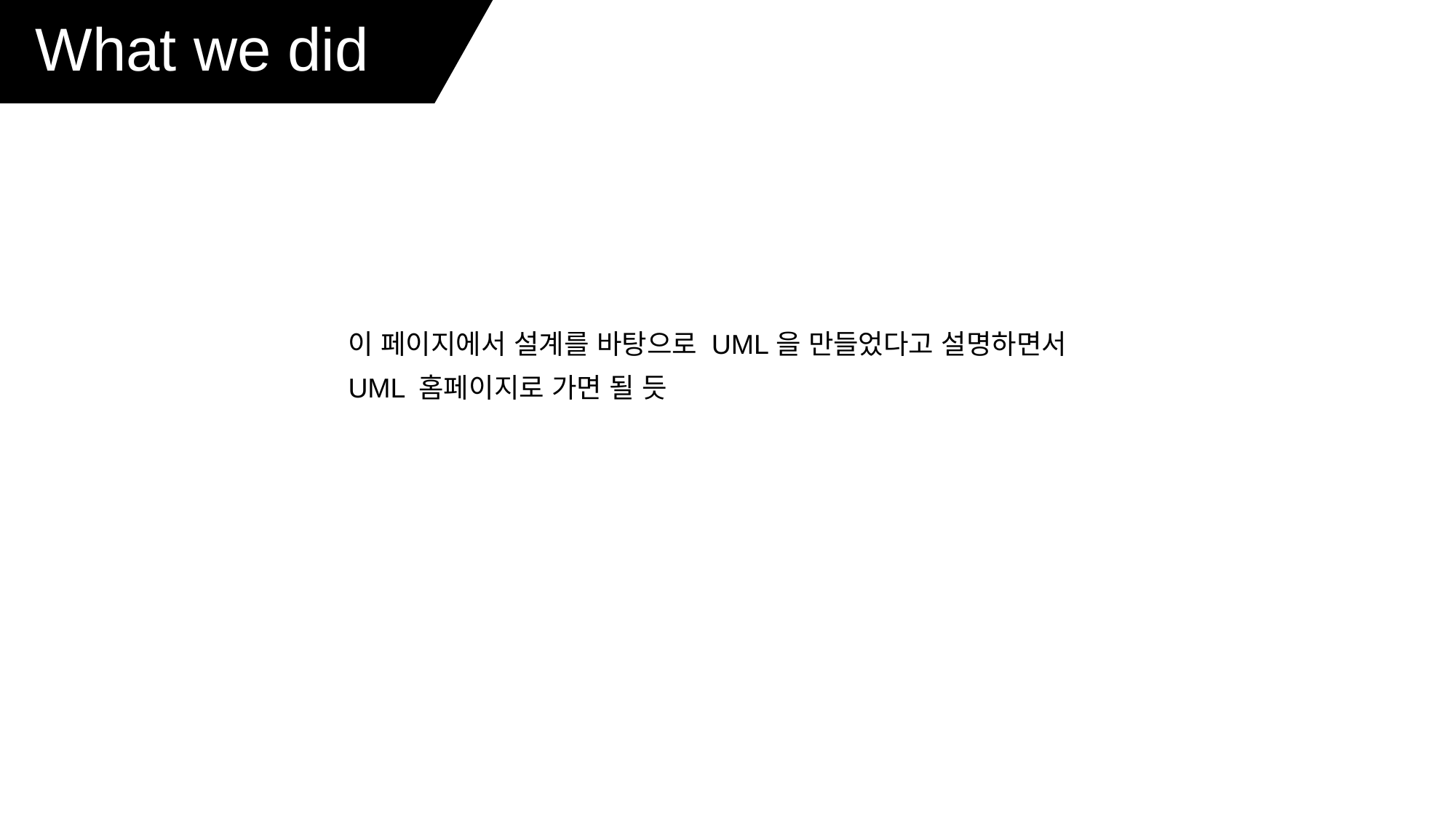

What we did
이 페이지에서 설계를 바탕으로 UML을 만들었다고 설명하면서
UML 홈페이지로 가면 될 듯